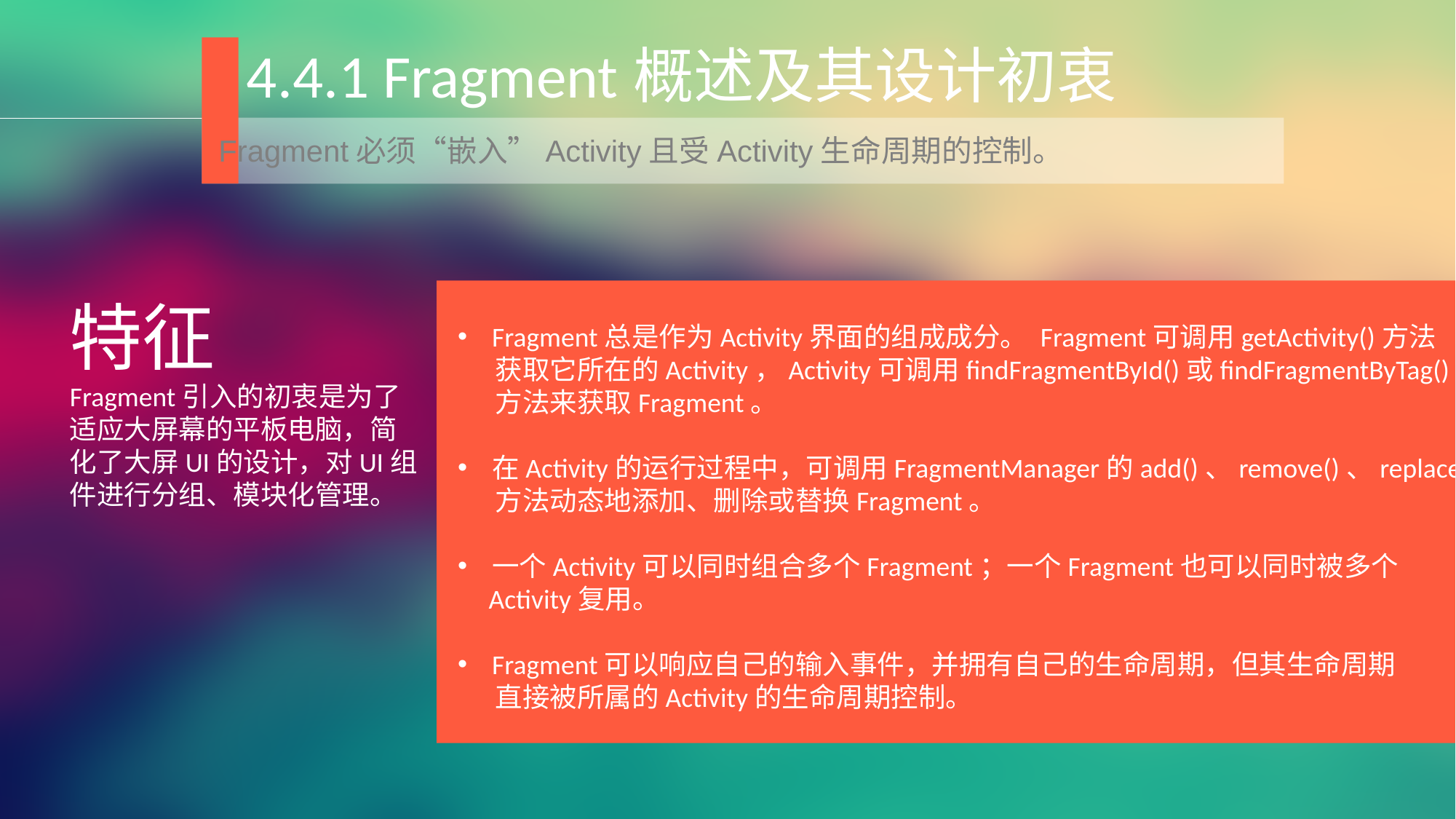

4.4.1 Fragment概述及其设计初衷

Fragment必须“嵌入”Activity且受Activity生命周期的控制。

特征
Fragment引入的初衷是为了适应大屏幕的平板电脑，简化了大屏UI的设计，对UI组件进行分组、模块化管理。
Fragment总是作为Activity界面的组成成分。 Fragment可调用getActivity()方法
     获取它所在的Activity，Activity可调用findFragmentById()或findFragmentByTag()
     方法来获取Fragment。

在Activity的运行过程中，可调用FragmentManager的add()、remove()、replace()
     方法动态地添加、删除或替换Fragment。

一个Activity可以同时组合多个Fragment；一个Fragment也可以同时被多个
     Activity复用。

Fragment可以响应自己的输入事件，并拥有自己的生命周期，但其生命周期
     直接被所属的Activity的生命周期控制。